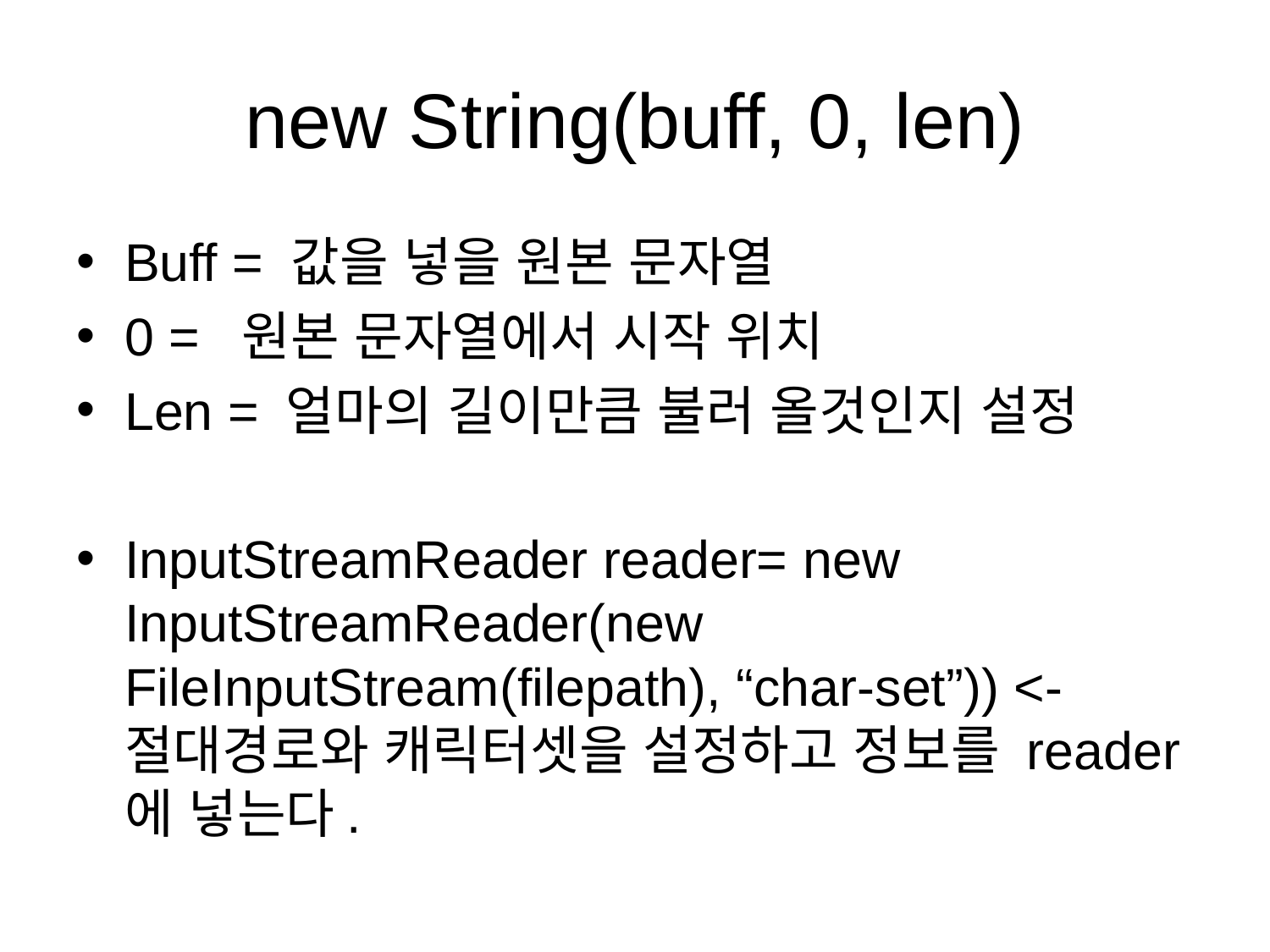

# new String(buff, 0, len)
Buff = 값을 넣을 원본 문자열
0 =  원본 문자열에서 시작 위치
Len = 얼마의 길이만큼 불러 올것인지 설정

InputStreamReader reader= new InputStreamReader(new FileInputStream(filepath), “char-set”)) <- 절대경로와 캐릭터셋을 설정하고 정보를 reader에 넣는다.